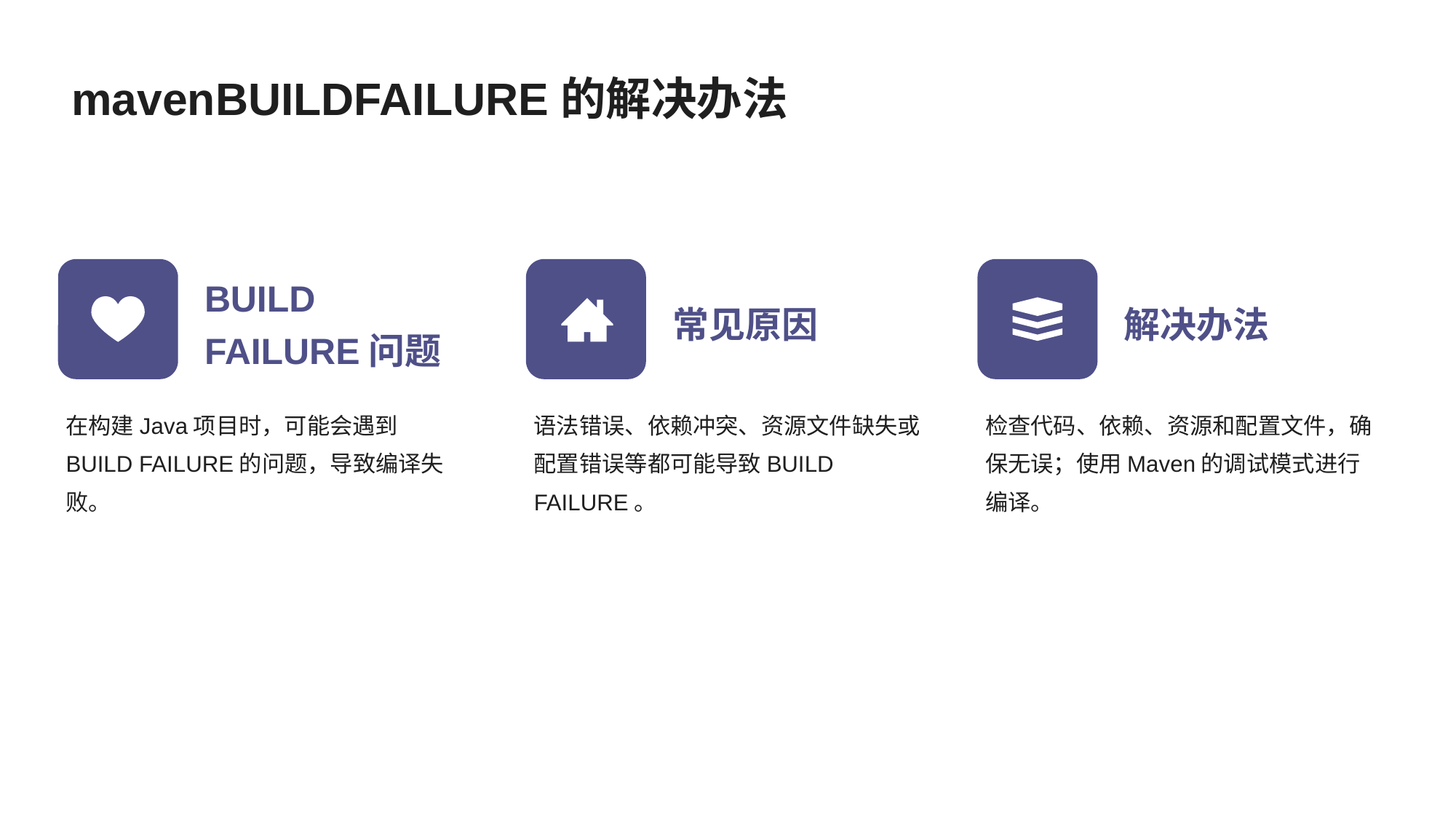

mavenBUILDFAILURE的解决办法
BUILD FAILURE问题
常见原因
解决办法

在构建Java项目时，可能会遇到BUILD FAILURE的问题，导致编译失败。
语法错误、依赖冲突、资源文件缺失或配置错误等都可能导致BUILD FAILURE。
检查代码、依赖、资源和配置文件，确保无误；使用Maven的调试模式进行编译。